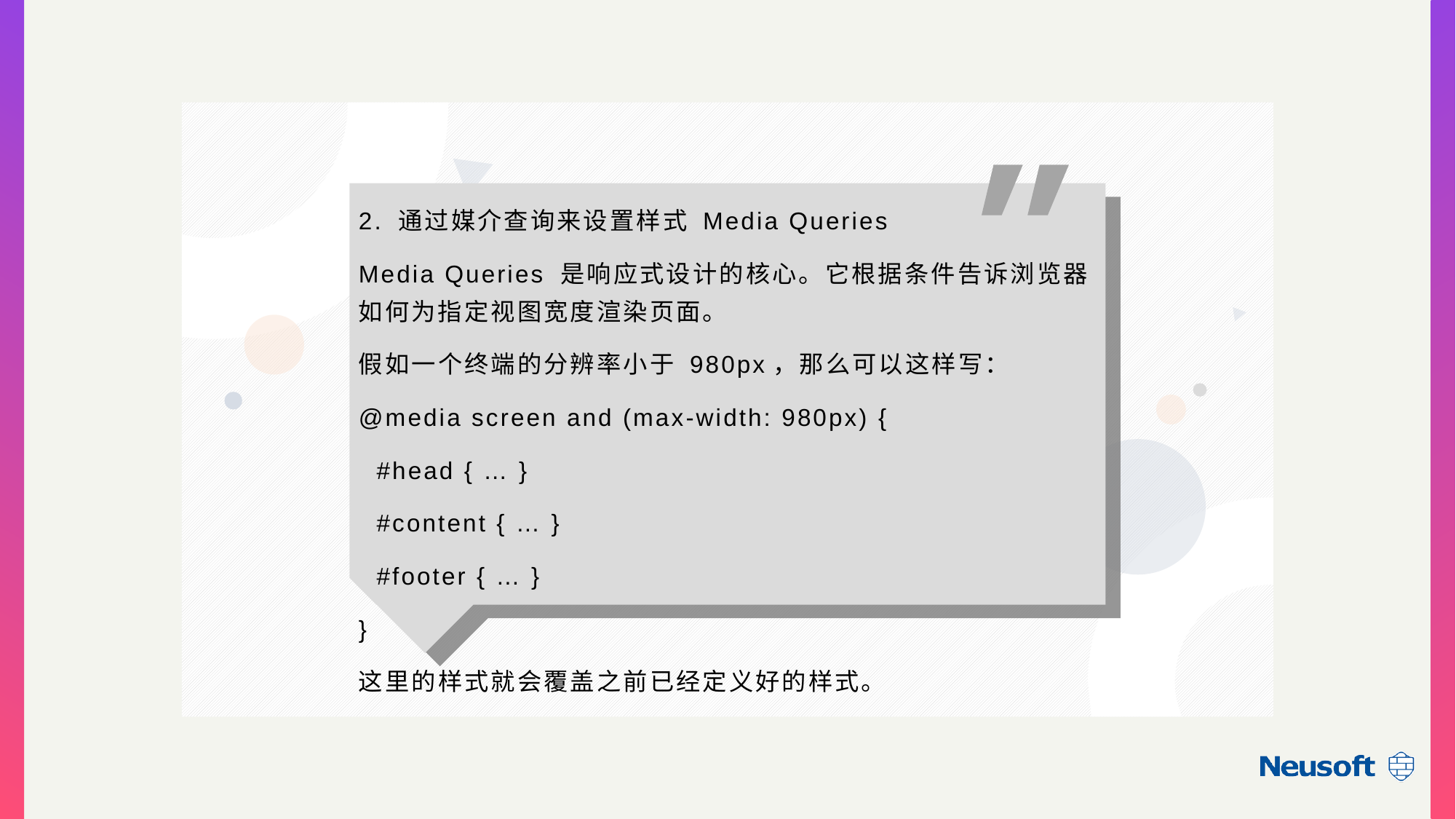

2. 通过媒介查询来设置样式 Media Queries
Media Queries 是响应式设计的核心。它根据条件告诉浏览器如何为指定视图宽度渲染页面。
假如一个终端的分辨率小于 980px，那么可以这样写：
@media screen and (max-width: 980px) {
  #head { … }
  #content { … }
  #footer { … }
}
这里的样式就会覆盖之前已经定义好的样式。